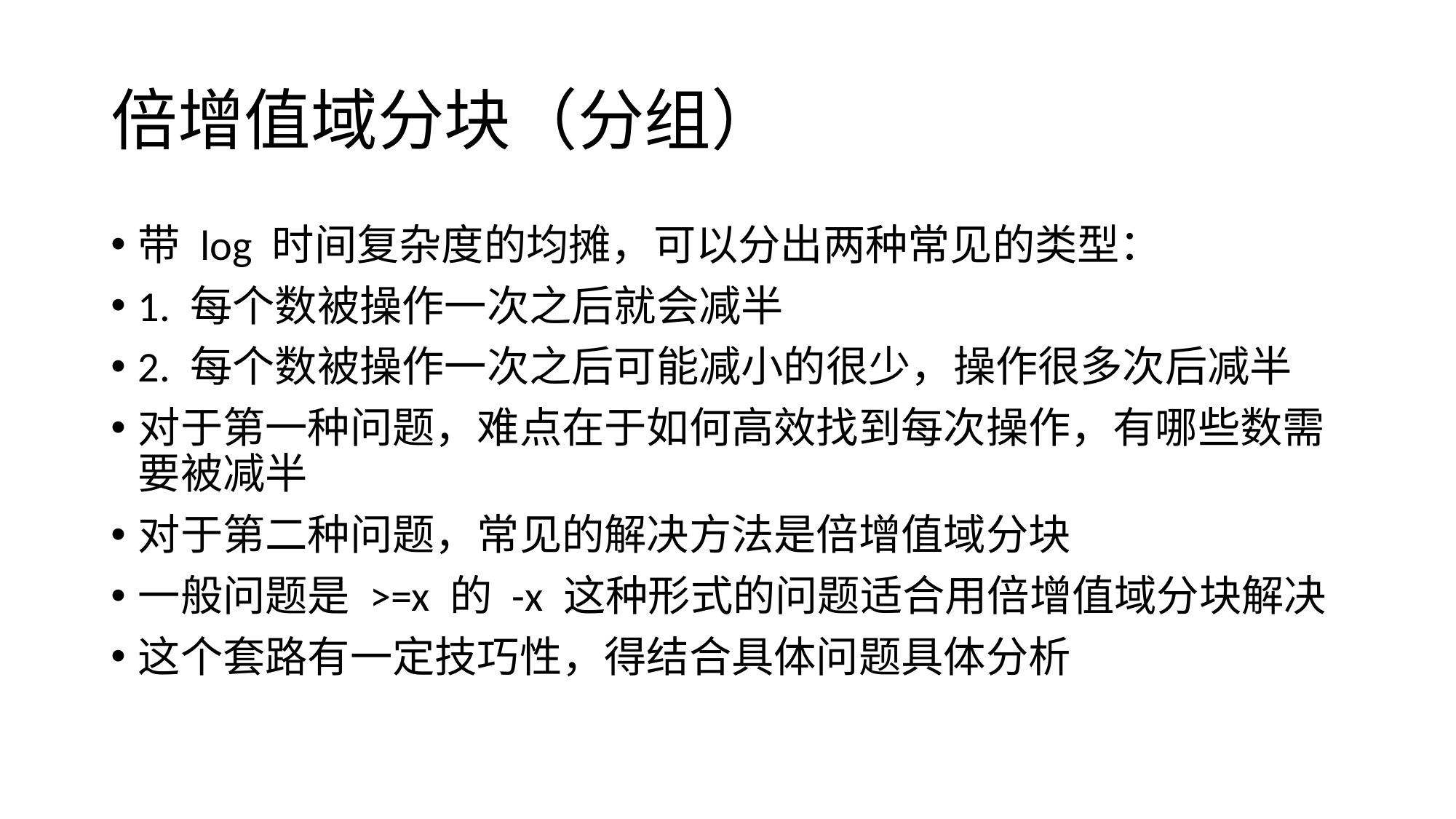

# 倍增值域分块（分组）
带 log 时间复杂度的均摊，可以分出两种常见的类型：
1. 每个数被操作一次之后就会减半
2. 每个数被操作一次之后可能减小的很少，操作很多次后减半
对于第一种问题，难点在于如何高效找到每次操作，有哪些数需要被减半
对于第二种问题，常见的解决方法是倍增值域分块
一般问题是 >=x 的 -x 这种形式的问题适合用倍增值域分块解决
这个套路有一定技巧性，得结合具体问题具体分析